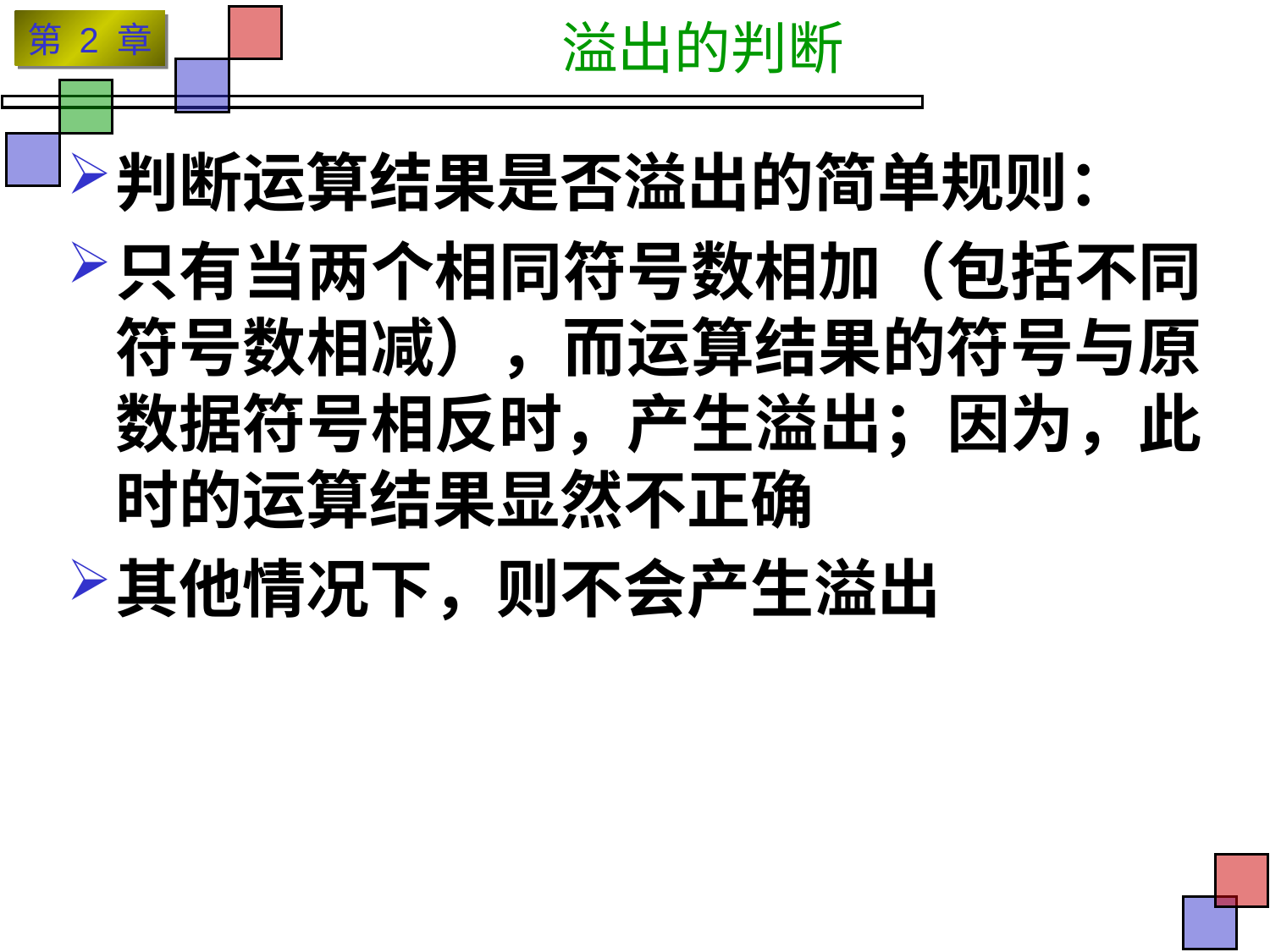

# 溢出的判断
判断运算结果是否溢出的简单规则：
只有当两个相同符号数相加（包括不同符号数相减），而运算结果的符号与原数据符号相反时，产生溢出；因为，此时的运算结果显然不正确
其他情况下，则不会产生溢出